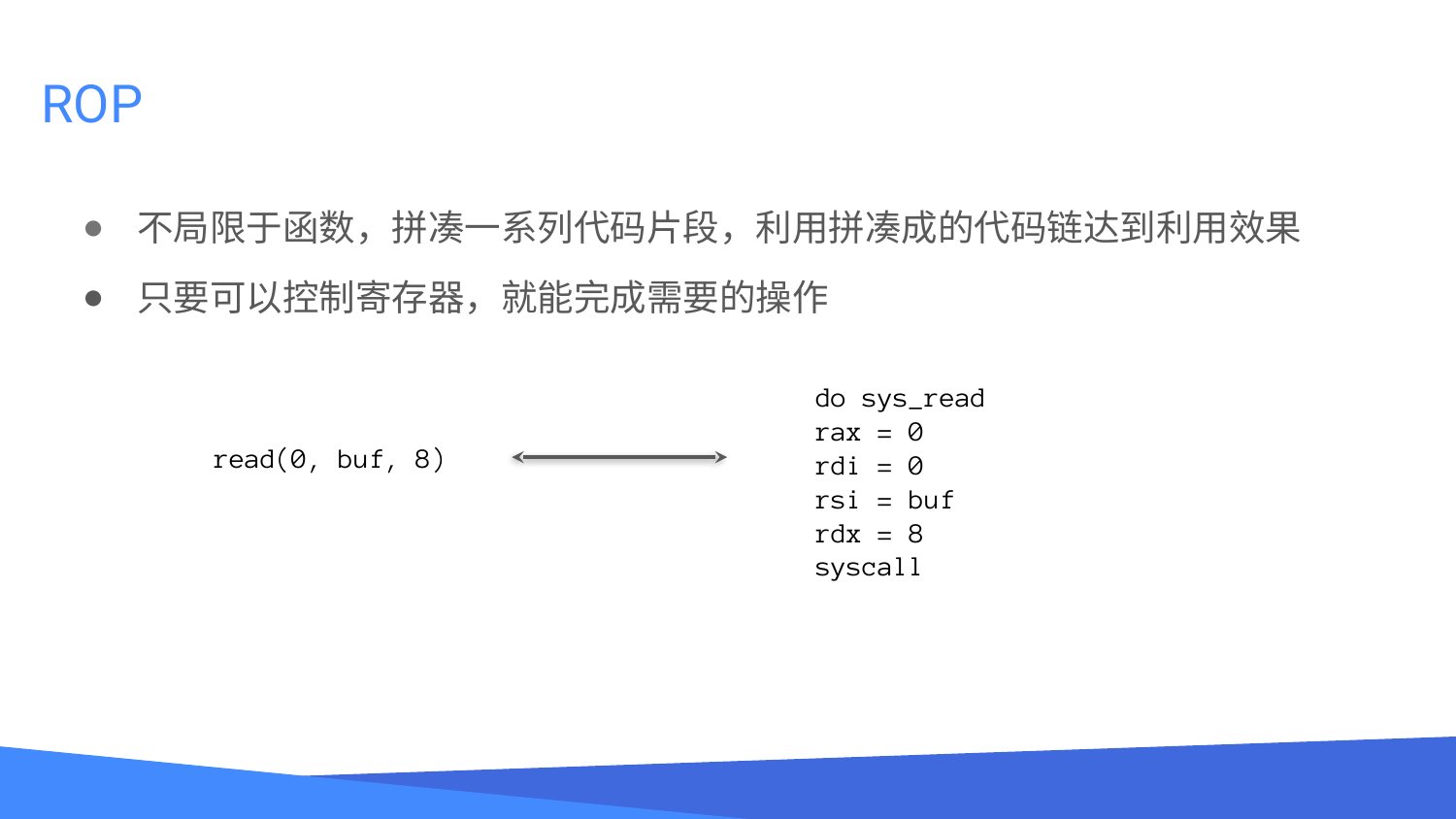

# ROP
不局限于函数，拼凑一系列代码片段，利用拼凑成的代码链达到利用效果
只要可以控制寄存器，就能完成需要的操作

do sys_read
rax = 0
rdi = 0
rsi = buf
rdx = 8
syscall
read(0, buf, 8)